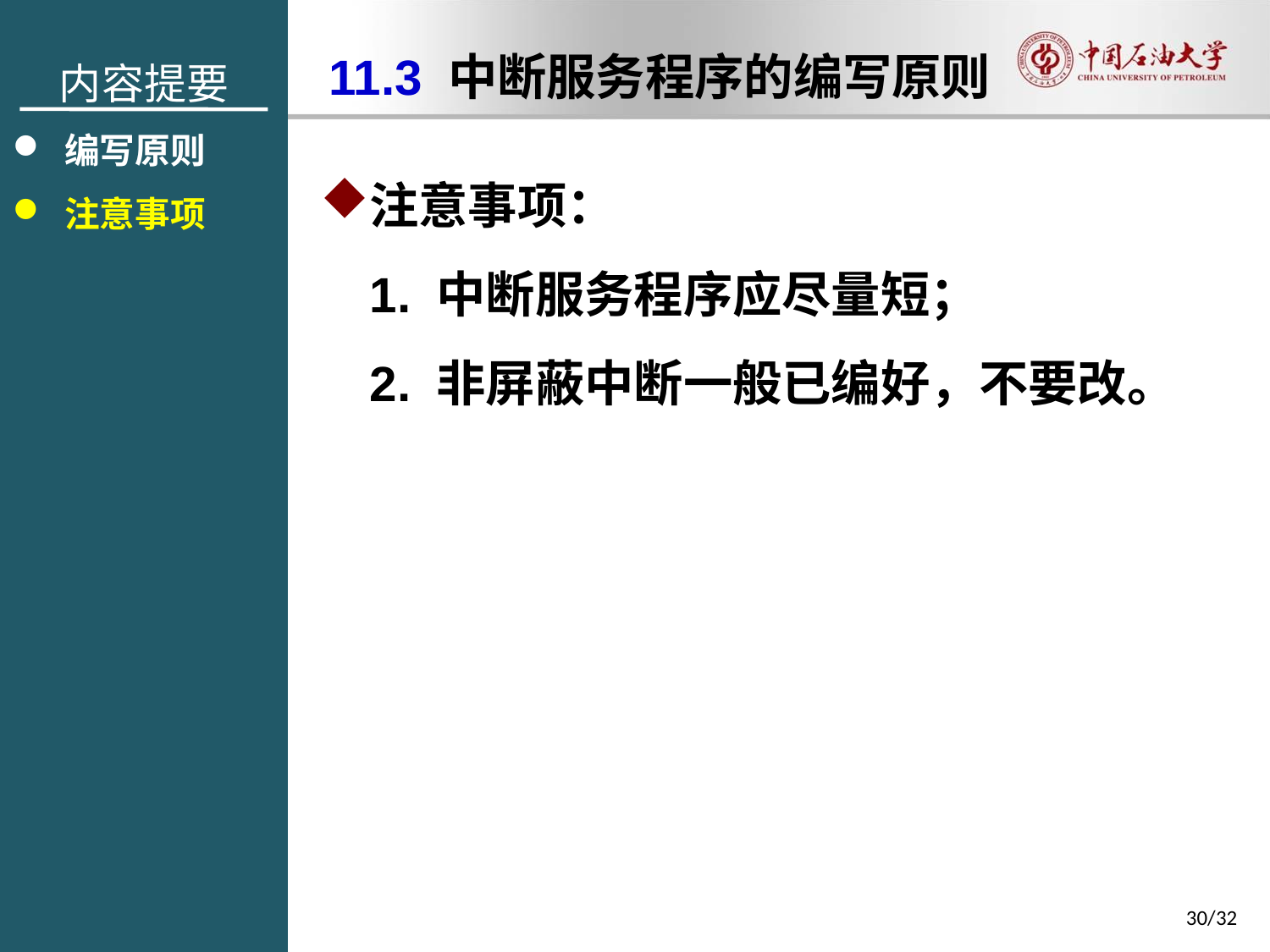

内容提要
 编写原则
 注意事项
11.3 中断服务程序的编写原则
注意事项：
1. 中断服务程序应尽量短；
2. 非屏蔽中断一般已编好，不要改。
30/32